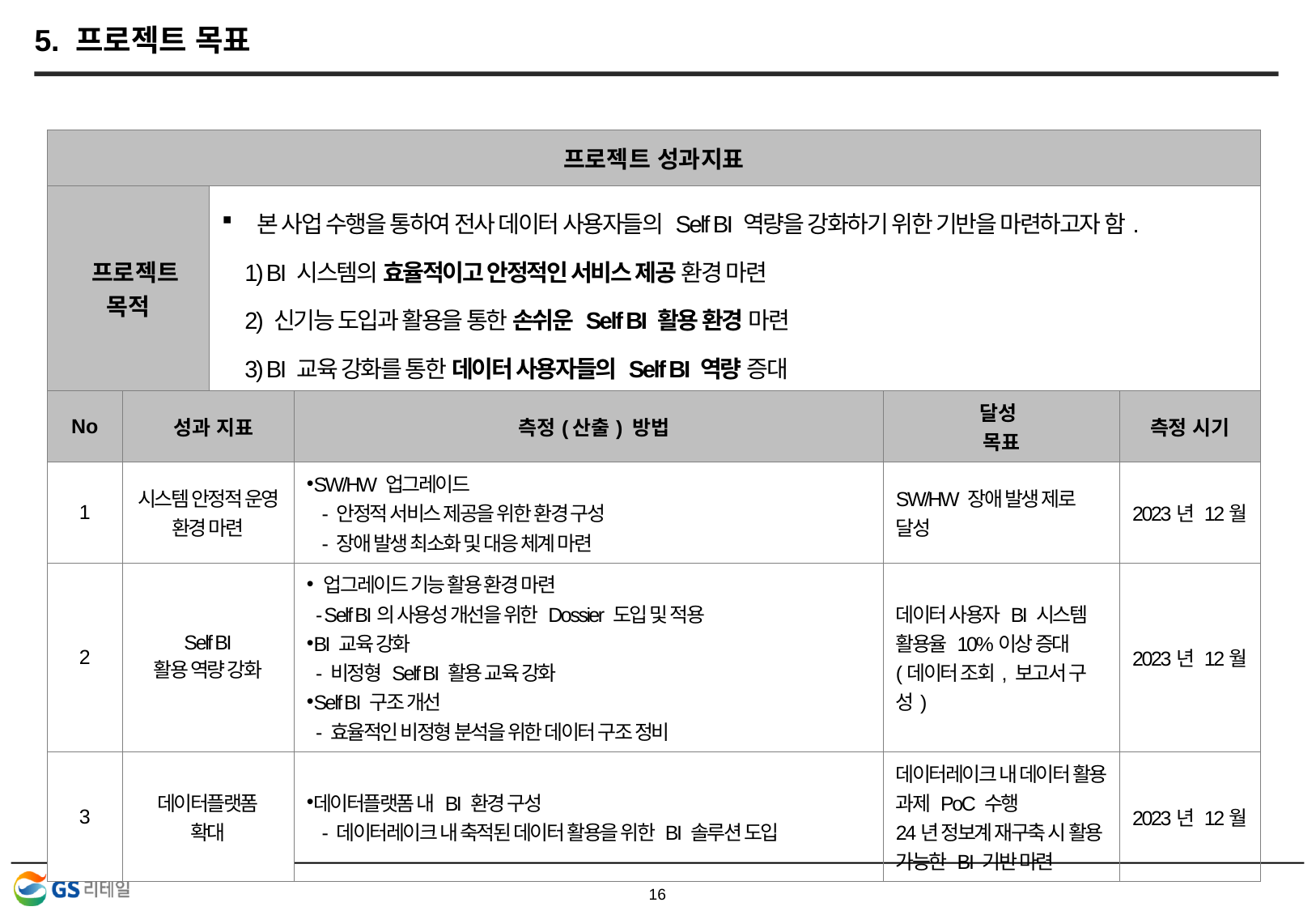

# 5. 프로젝트 목표
| 프로젝트 성과지표 |  |  |  |  |  |
| --- | --- | --- | --- | --- | --- |
| 프로젝트 목적 |  | 본 사업 수행을 통하여 전사 데이터 사용자들의 Self BI 역량을 강화하기 위한 기반을 마련하고자 함. 1) BI 시스템의 효율적이고 안정적인 서비스 제공 환경 마련 2) 신기능 도입과 활용을 통한 손쉬운 Self BI 활용 환경 마련 3) BI 교육 강화를 통한 데이터 사용자들의 Self BI 역량 증대 |  |  |  |
| No | 성과 지표 |  | 측정(산출) 방법 | 달성 목표 | 측정 시기 |
| 1 | 시스템 안정적 운영 환경 마련 |  | SW/HW 업그레이드 - 안정적 서비스 제공을 위한 환경 구성 - 장애 발생 최소화 및 대응 체계 마련 | SW/HW 장애 발생 제로 달성 | 2023년 12월 |
| 2 | Self BI 활용 역량 강화 |  | 업그레이드 기능 활용 환경 마련 - Self BI의 사용성 개선을 위한 Dossier 도입 및 적용 BI 교육 강화 - 비정형 Self BI 활용 교육 강화 Self BI 구조 개선 - 효율적인 비정형 분석을 위한 데이터 구조 정비 | 데이터 사용자 BI 시스템 활용율 10%이상 증대 (데이터 조회, 보고서 구성) | 2023년 12월 |
| 3 | 데이터플랫폼 확대 |  | 데이터플랫폼 내 BI 환경 구성 - 데이터레이크 내 축적된 데이터 활용을 위한 BI 솔루션 도입 | 데이터레이크 내 데이터 활용 과제 PoC 수행 24년 정보계 재구축 시 활용 가능한 BI 기반 마련 | 2023년 12월 |